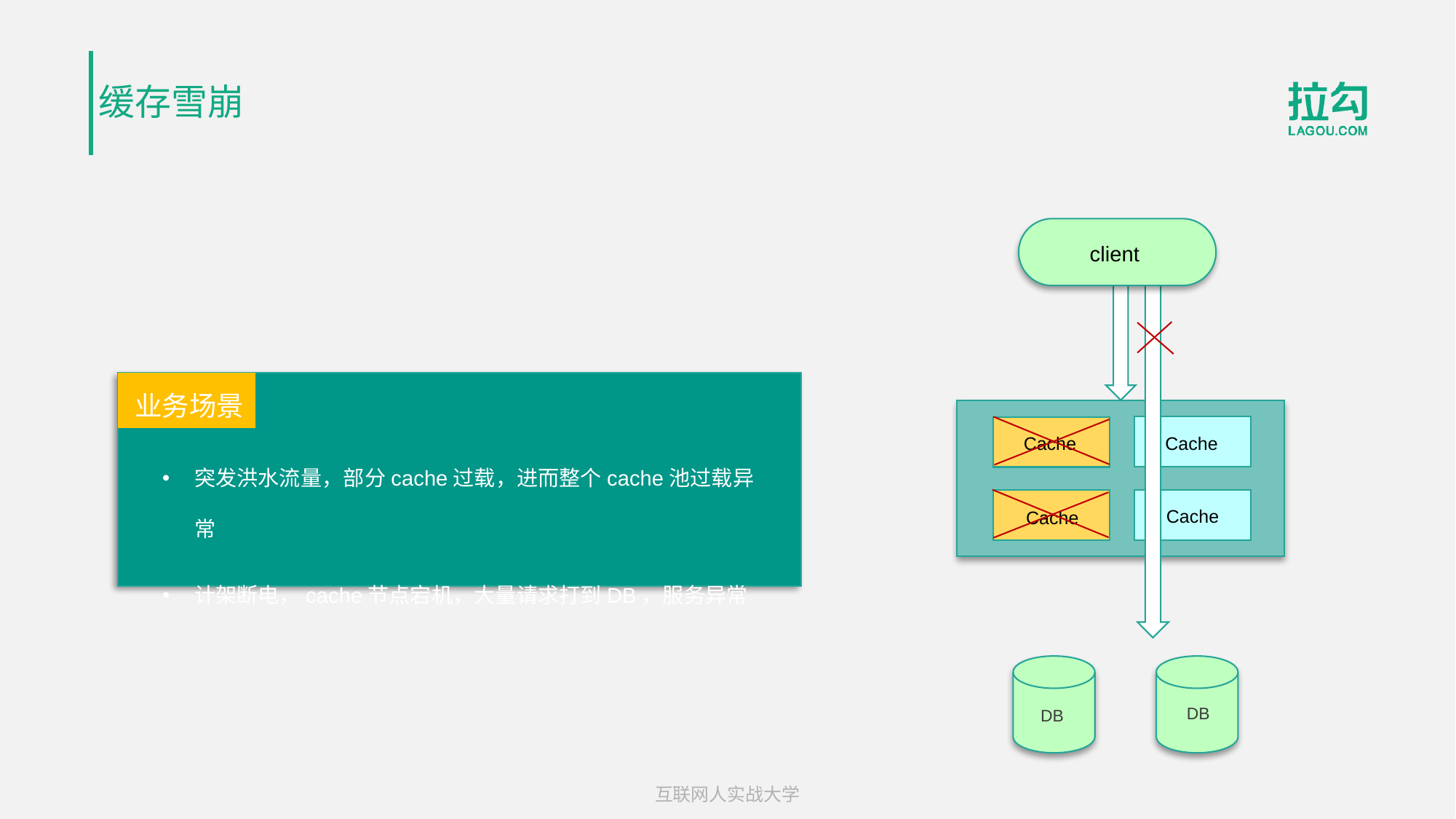

缓存雪崩

client

Cache

Cache

Cache

Cache

DB
DB
业务场景

突发洪水流量，部分cache过载，进而整个cache池过载异常
计架断电，cache节点宕机，大量请求打到DB，服务异常